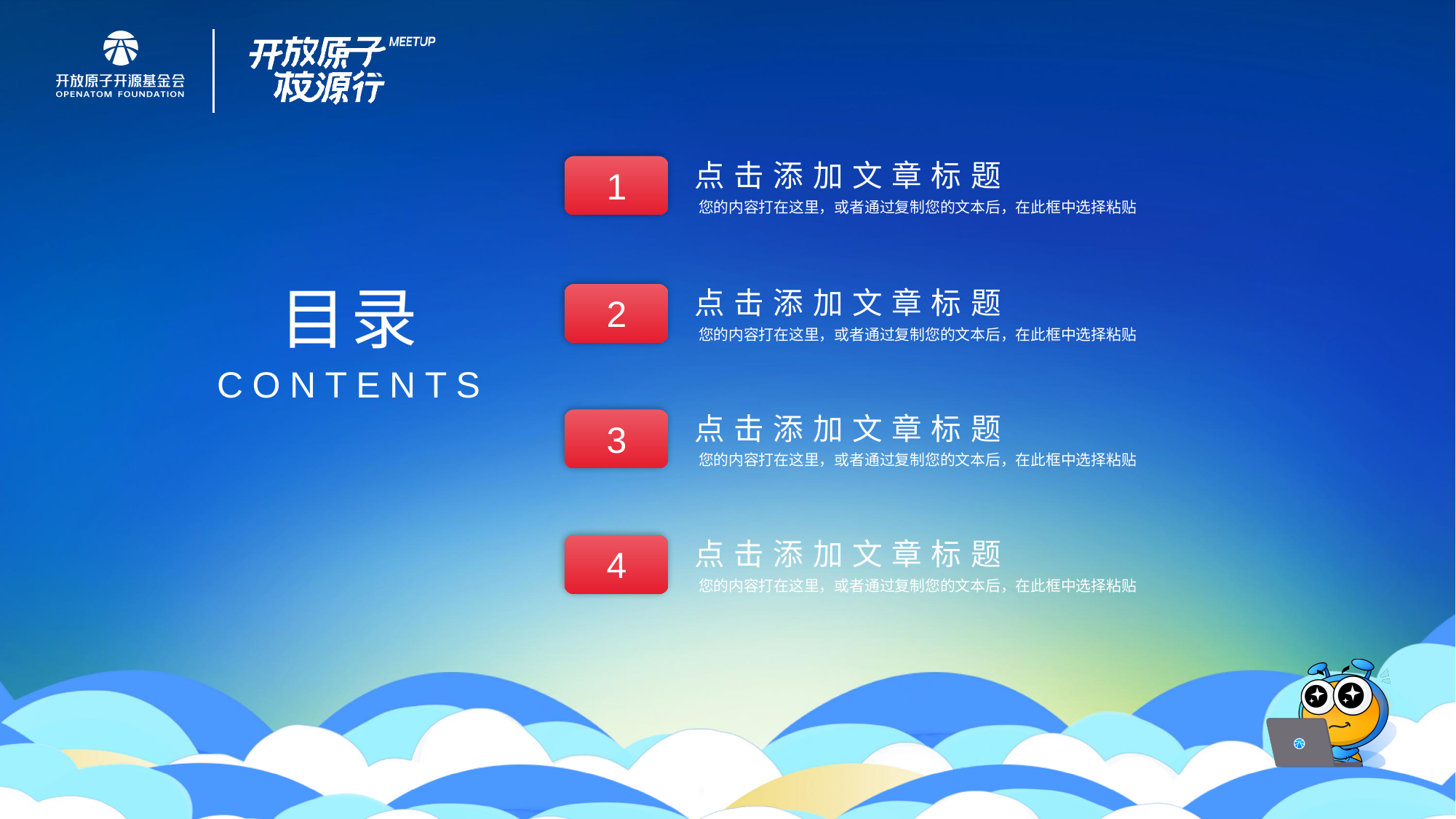

点击添加文章标题
您的内容打在这里，或者通过复制您的文本后，在此框中选择粘贴

1
点击添加文章标题
您的内容打在这里，或者通过复制您的文本后，在此框中选择粘贴

2
目录
CONTENTS
点击添加文章标题
您的内容打在这里，或者通过复制您的文本后，在此框中选择粘贴

3
点击添加文章标题
您的内容打在这里，或者通过复制您的文本后，在此框中选择粘贴

4